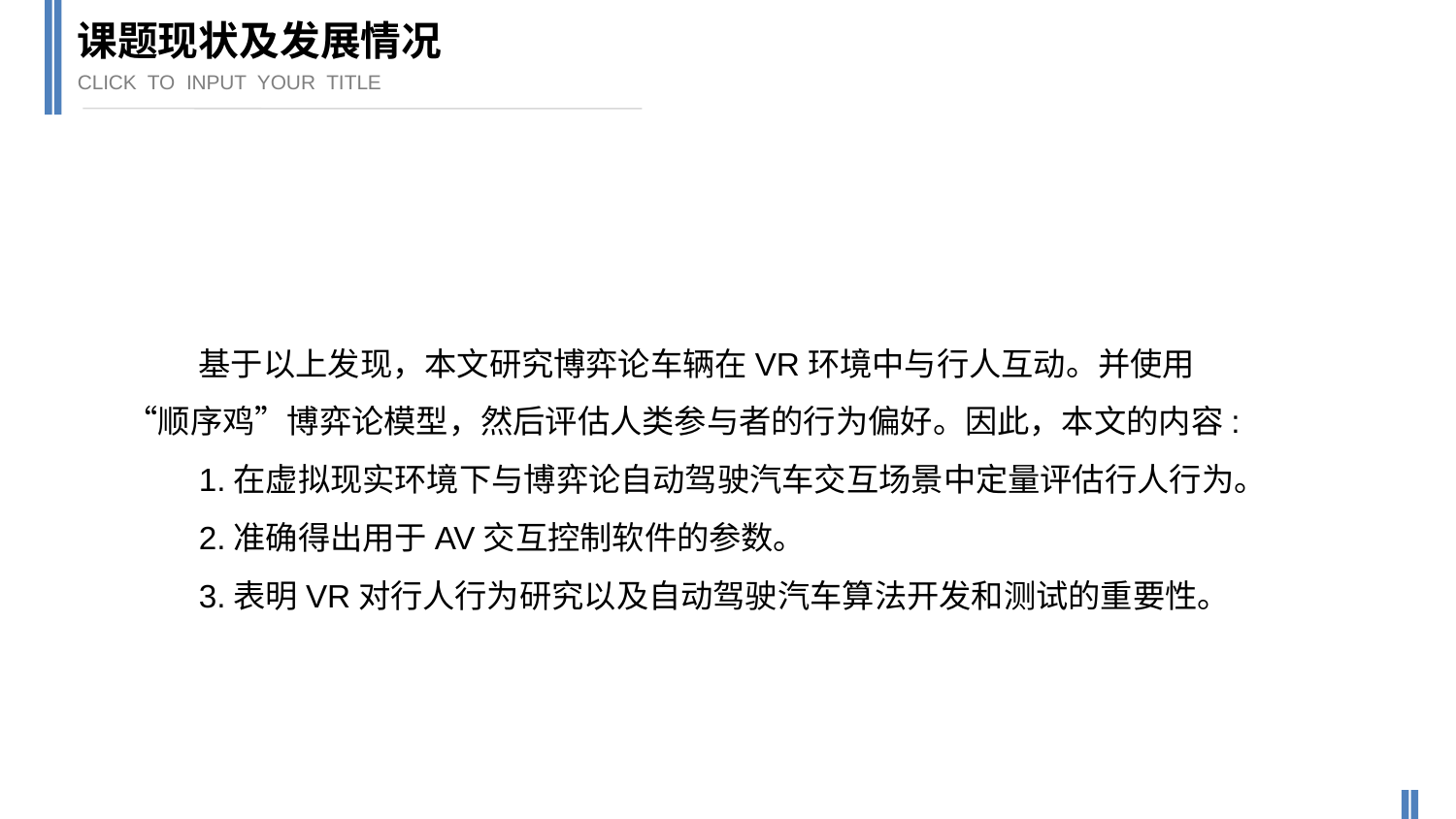

课题现状及发展情况
CLICK  TO  INPUT  YOUR  TITLE
基于以上发现，本文研究博弈论车辆在VR环境中与行人互动。并使用“顺序鸡”博弈论模型，然后评估人类参与者的行为偏好。因此，本文的内容:
1.在虚拟现实环境下与博弈论自动驾驶汽车交互场景中定量评估行人行为。
2.准确得出用于AV交互控制软件的参数。
3.表明VR对行人行为研究以及自动驾驶汽车算法开发和测试的重要性。